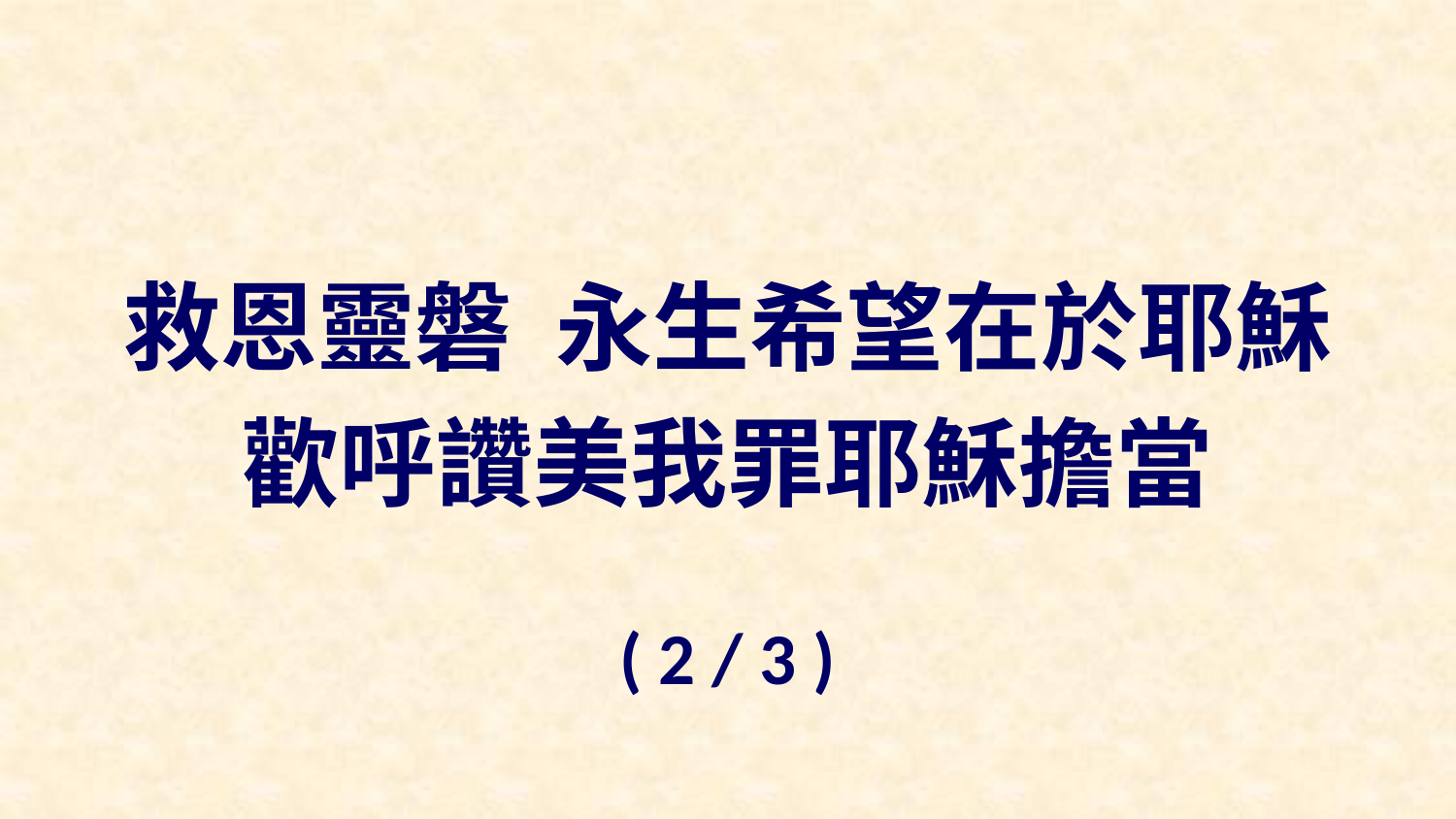

救恩靈磐  永生希望在於耶穌
歡呼讚美我罪耶穌擔當
( 2 / 3 )